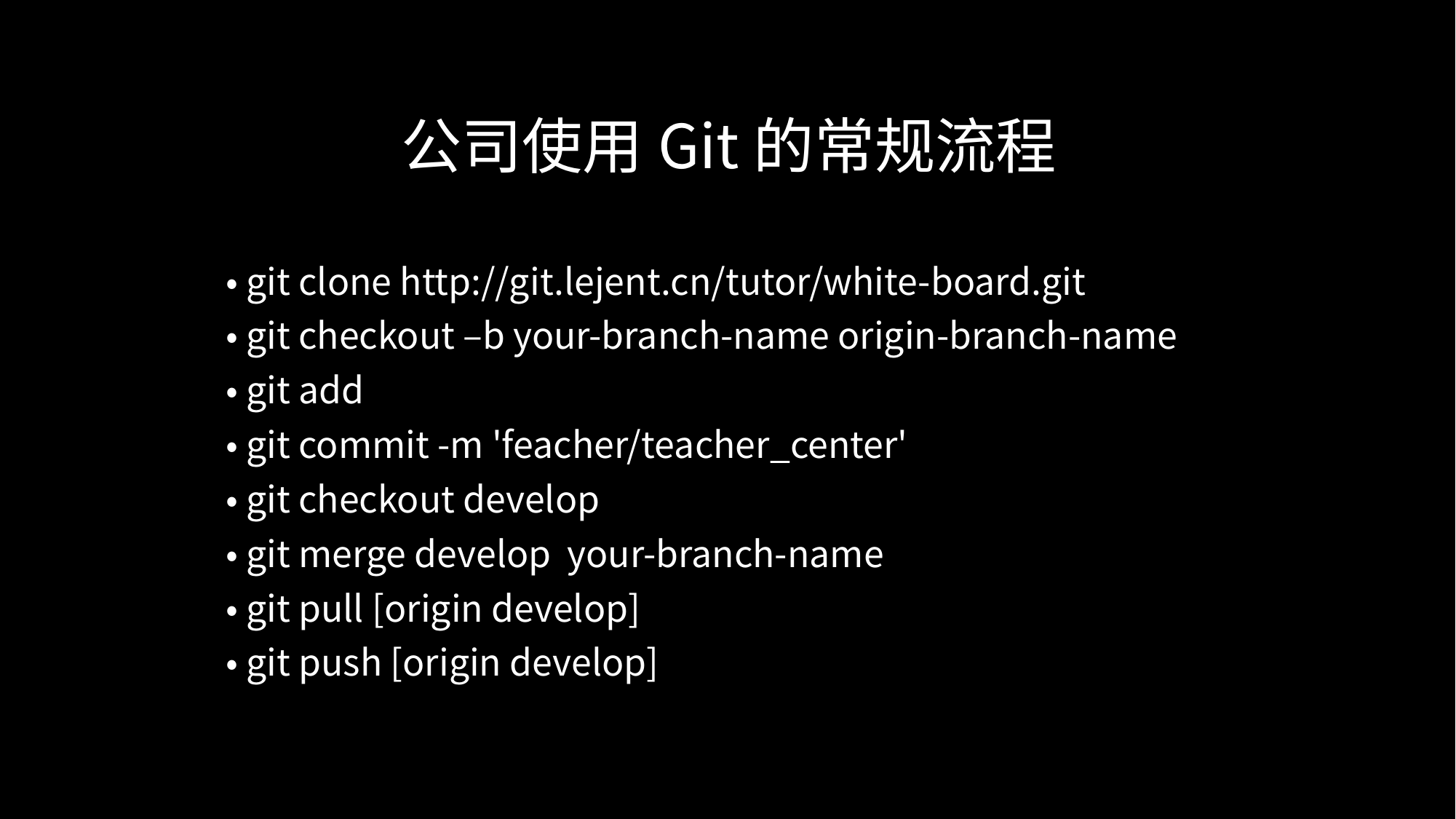

# 公司使用Git的常规流程

• git clone http://git.lejent.cn/tutor/white-board.git
• git checkout –b your-branch-name origin-branch-name
• git add
• git commit -m 'feacher/teacher_center'
• git checkout develop
• git merge develop  your-branch-name
• git pull [origin develop]
• git push [origin develop]